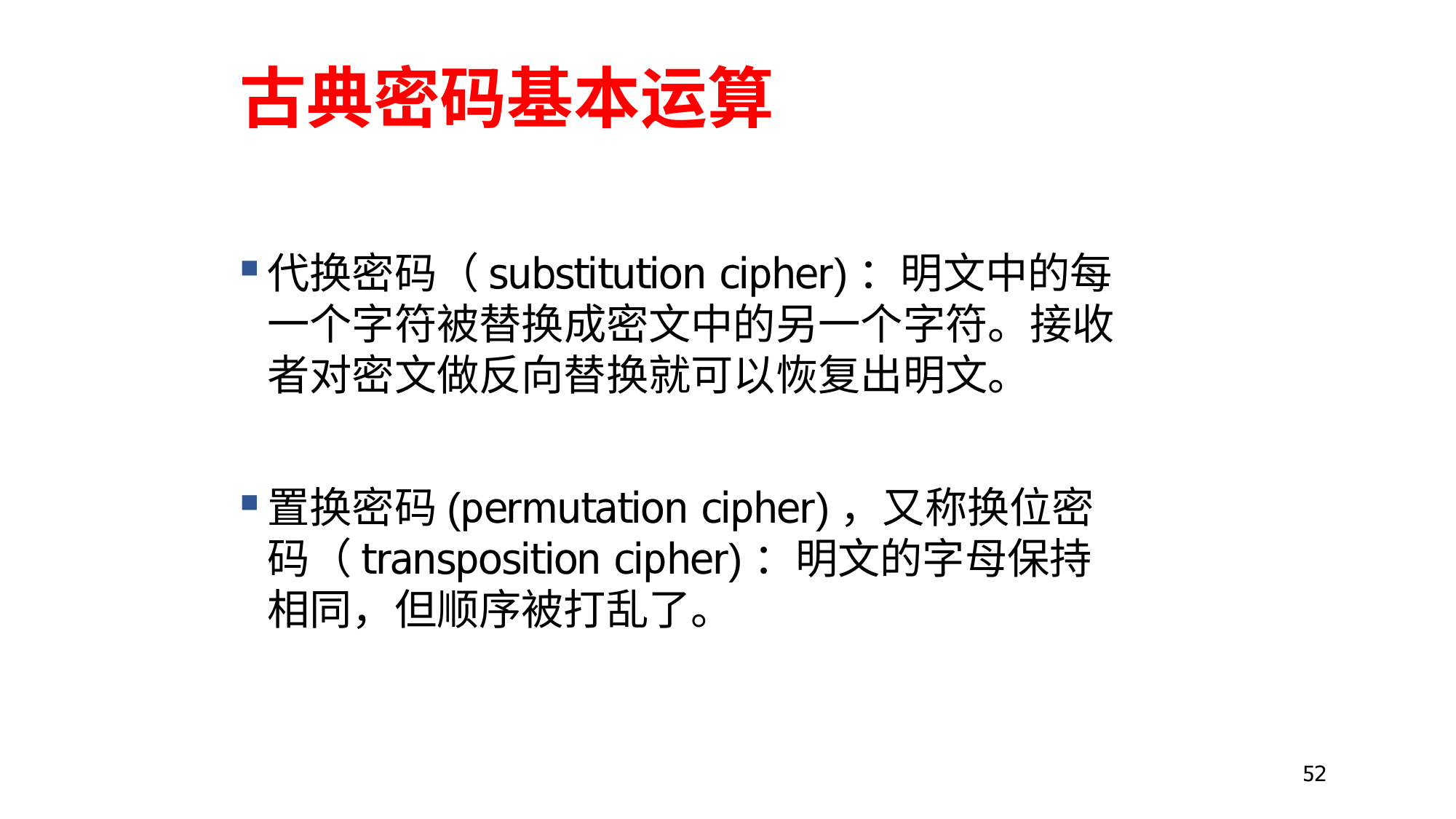

# 古典密码基本运算
代换密码（substitution cipher)：明文中的每一个字符被替换成密文中的另一个字符。接收者对密文做反向替换就可以恢复出明文。

置换密码(permutation cipher)，又称换位密码（transposition cipher)：明文的字母保持相同，但顺序被打乱了。
52